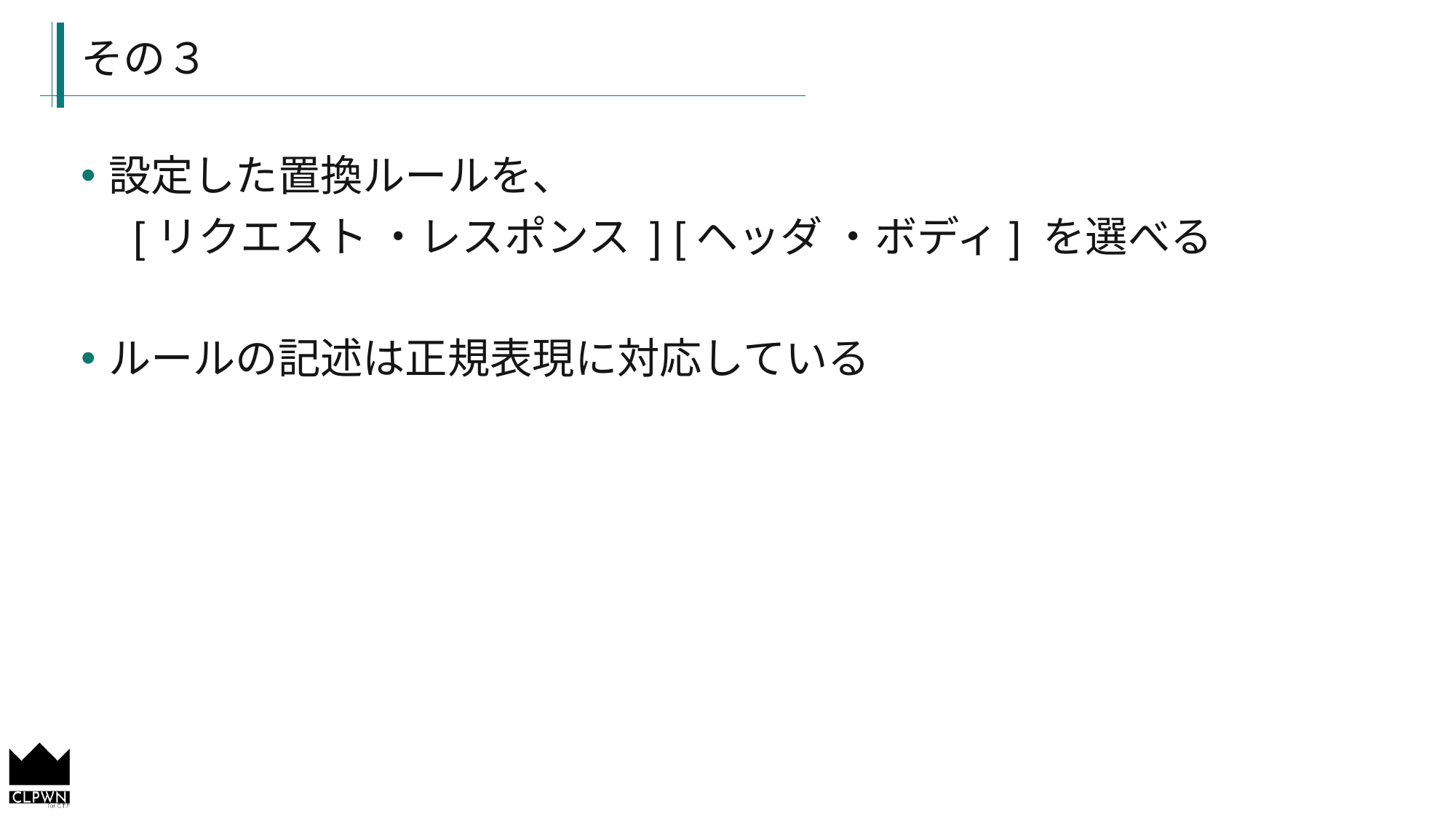

# その３
設定した置換ルールを、
　[リクエスト ・レスポンス ] [ヘッダ ・ボディ] を選べる

ルールの記述は正規表現に対応している